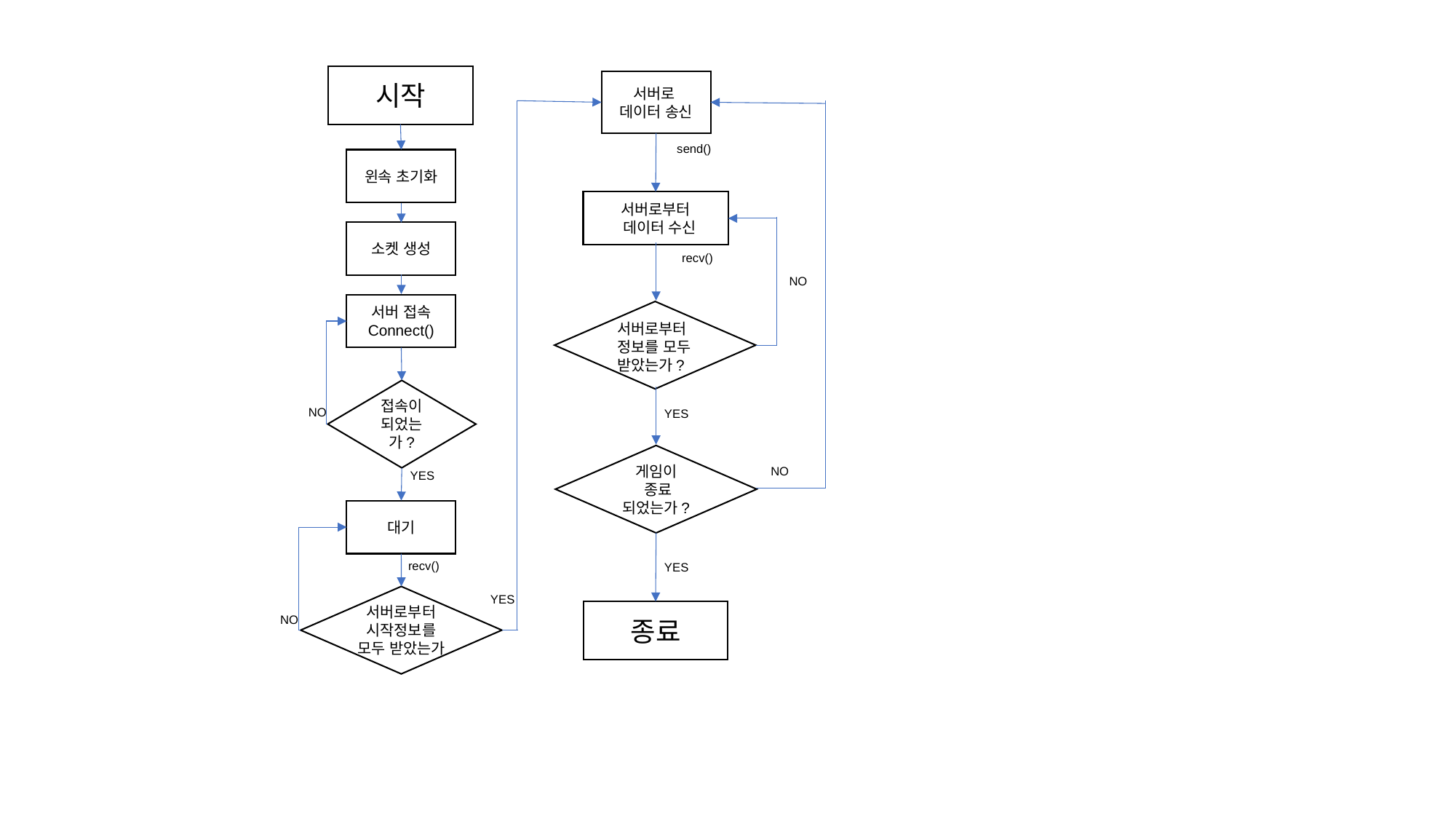

시작
서버로
데이터 송신
send()
윈속 초기화
서버로부터
 데이터 수신
소켓 생성
recv()
NO
서버 접속
Connect()

서버로부터
정보를 모두 받았는가?
접속이 되었는가?
NO
YES
게임이
 종료
되었는가?
NO
YES
대기
recv()
YES
YES

서버로부터
시작정보를
모두 받았는가

종료
NO